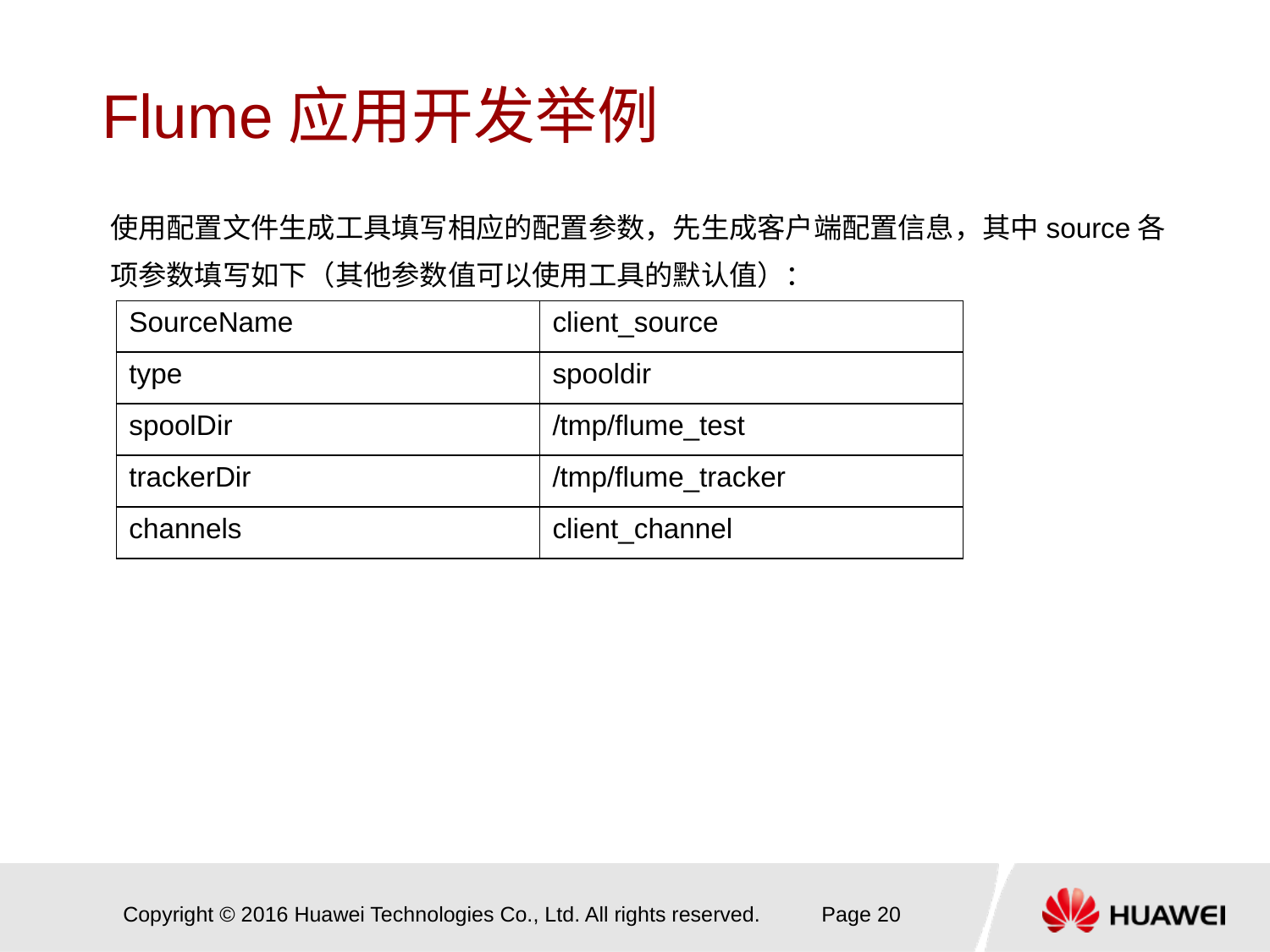

# Flume应用开发举例
使用配置文件生成工具填写相应的配置参数，先生成客户端配置信息，其中source各项参数填写如下（其他参数值可以使用工具的默认值）：

| SourceName | client\_source |
| --- | --- |
| type | spooldir |
| spoolDir | /tmp/flume\_test |
| trackerDir | /tmp/flume\_tracker |
| channels | client\_channel |